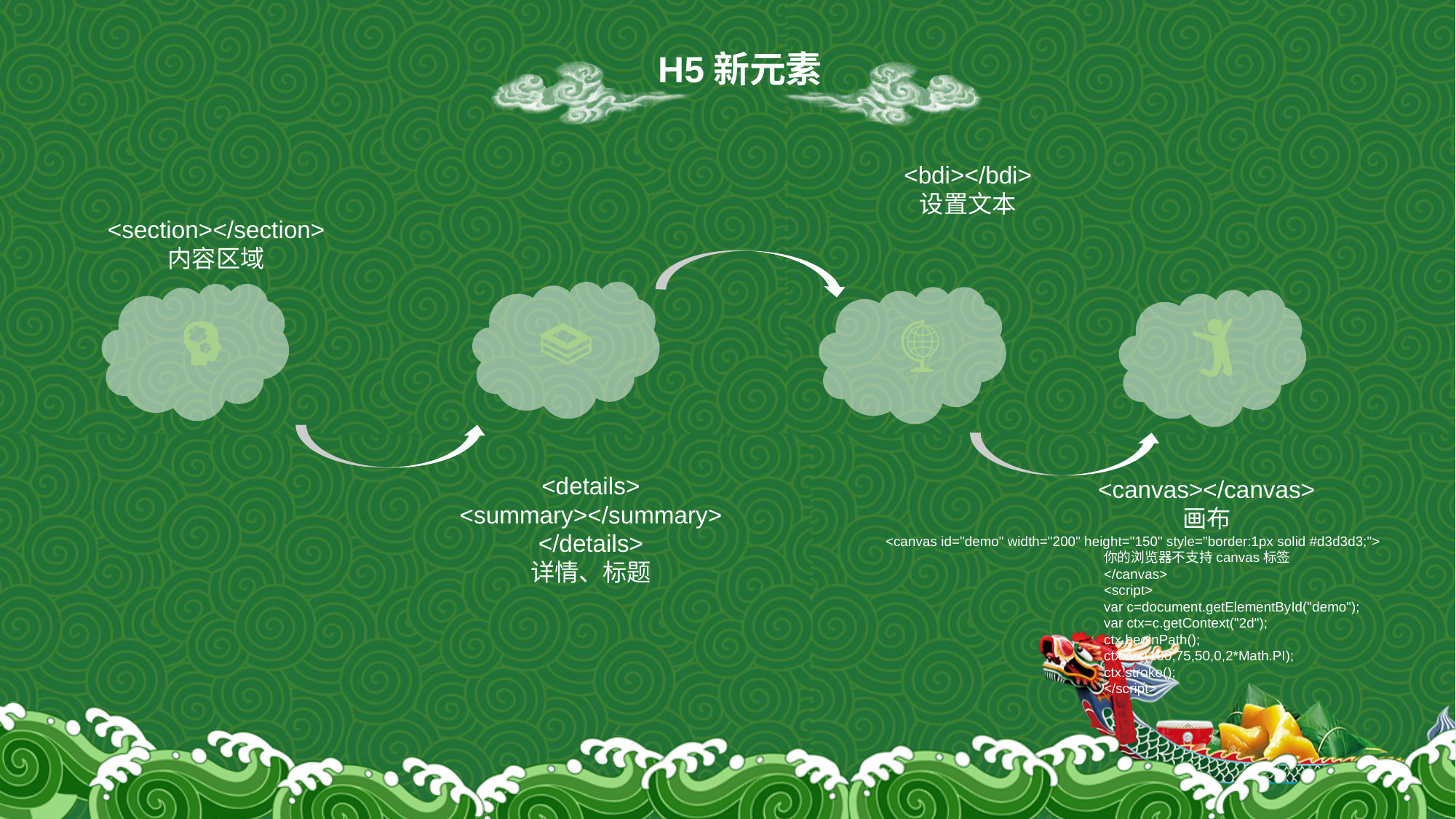

<bdi></bdi>
设置文本

<section></section>
内容区域

<details>
<summary></summary>
</details>
详情、标题
<canvas></canvas>
画布
<canvas id="demo" width="200" height="150" style="border:1px solid #d3d3d3;">
		你的浏览器不支持canvas标签
		</canvas>
		<script>
		var c=document.getElementById("demo");
		var ctx=c.getContext("2d");
		ctx.beginPath();
		ctx.arc(100,75,50,0,2*Math.PI);
		ctx.stroke();
		</script>